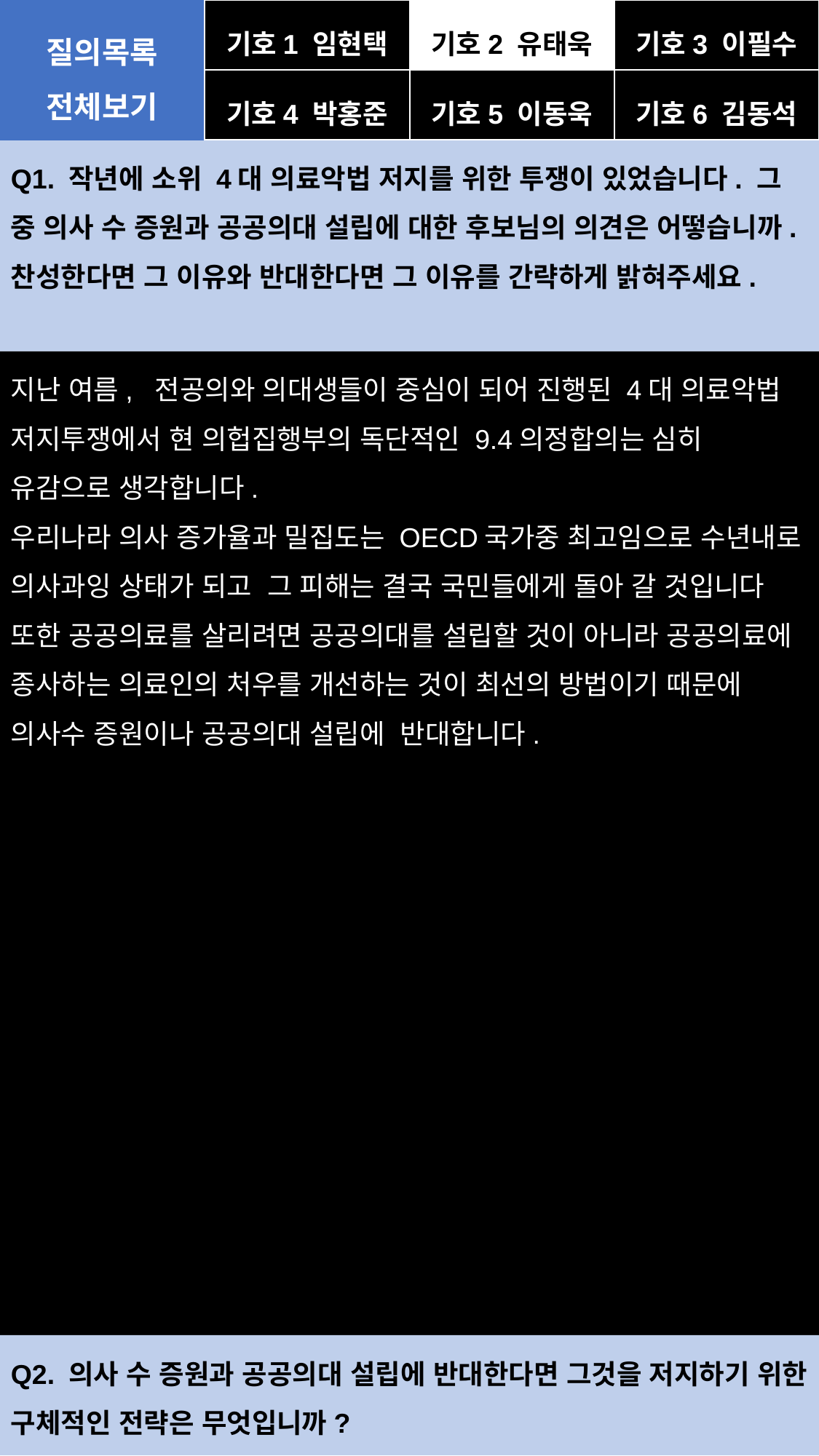

질의목록
전체보기

기호1 임현택
기호2 유태욱
기호3 이필수

ID = “top”
기호4 박홍준
기호5 이동욱
기호6 김동석
Q1. 작년에 소위 4대 의료악법 저지를 위한 투쟁이 있었습니다. 그 중 의사 수 증원과 공공의대 설립에 대한 후보님의 의견은 어떻습니까. 찬성한다면 그 이유와 반대한다면 그 이유를 간략하게 밝혀주세요.
ID = “header”
지난 여름,  전공의와 의대생들이 중심이 되어 진행된 4대 의료악법 저지투쟁에서 현 의헙집행부의 독단적인 9.4의정합의는 심히 유감으로 생각합니다.
우리나라 의사 증가율과 밀집도는 OECD국가중 최고임으로 수년내로 의사과잉 상태가 되고  그 피해는 결국 국민들에게 돌아 갈 것입니다 또한 공공의료를 살리려면 공공의대를 설립할 것이 아니라 공공의료에 종사하는 의료인의 처우를 개선하는 것이 최선의 방법이기 때문에 의사수 증원이나 공공의대 설립에  반대합니다.
Q2. 의사 수 증원과 공공의대 설립에 반대한다면 그것을 저지하기 위한 구체적인 전략은 무엇입니까?

ID = “footer”